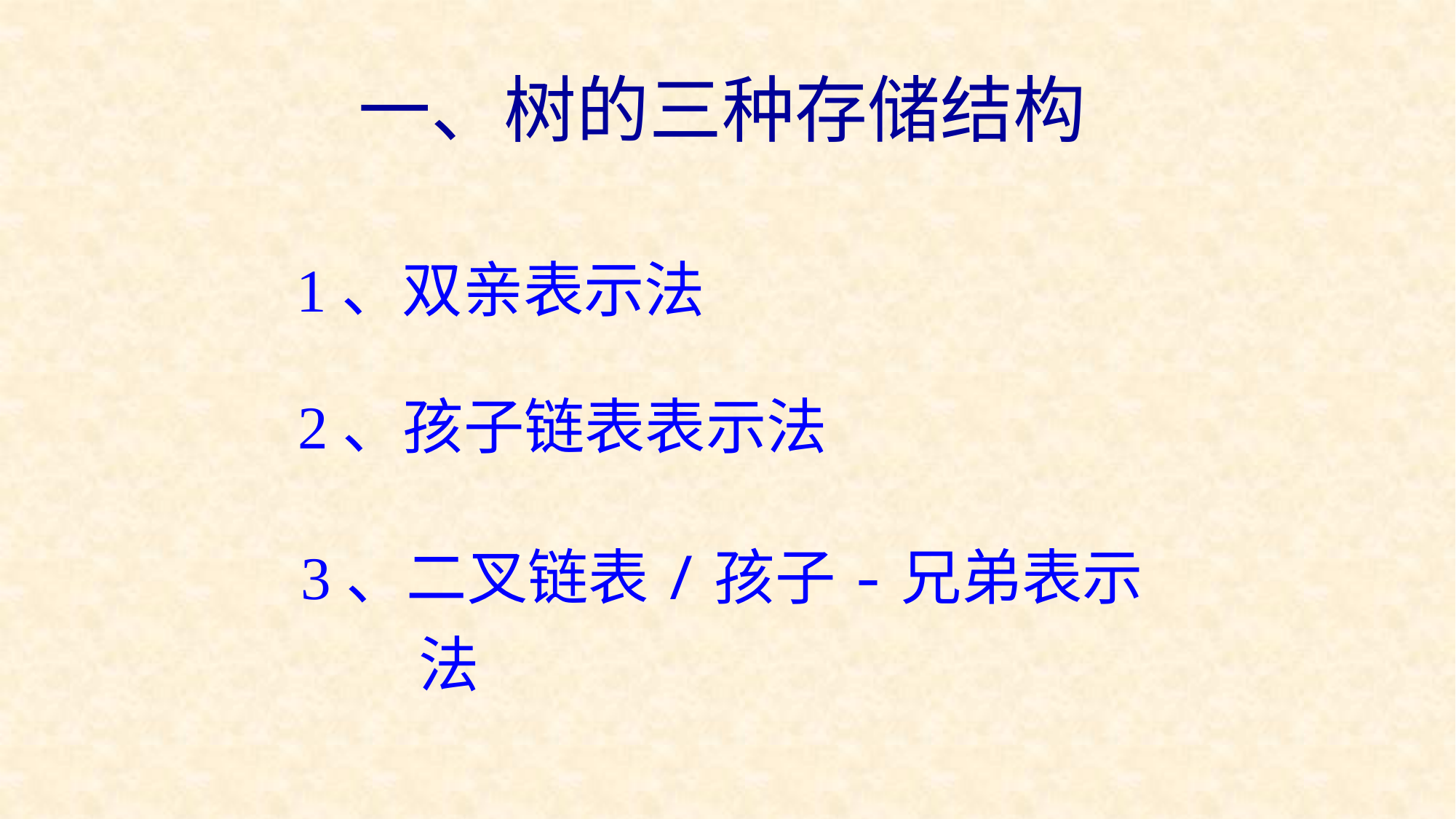

一、树的三种存储结构
1、双亲表示法
2、孩子链表表示法
3、二叉链表/孩子-兄弟表示法